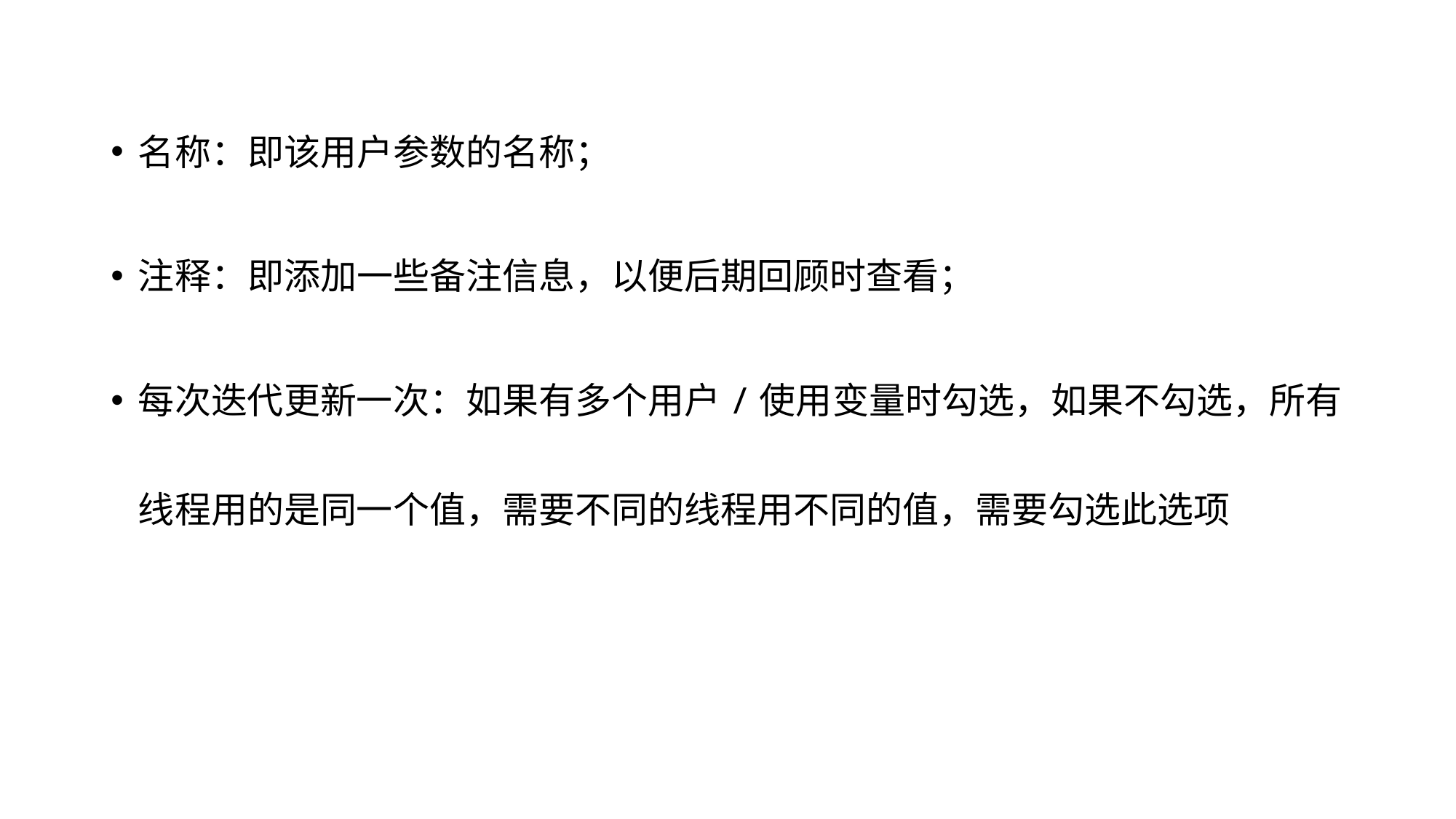

名称：即该用户参数的名称；
注释：即添加一些备注信息，以便后期回顾时查看；
每次迭代更新一次：如果有多个用户/使用变量时勾选，如果不勾选，所有线程用的是同一个值，需要不同的线程用不同的值，需要勾选此选项